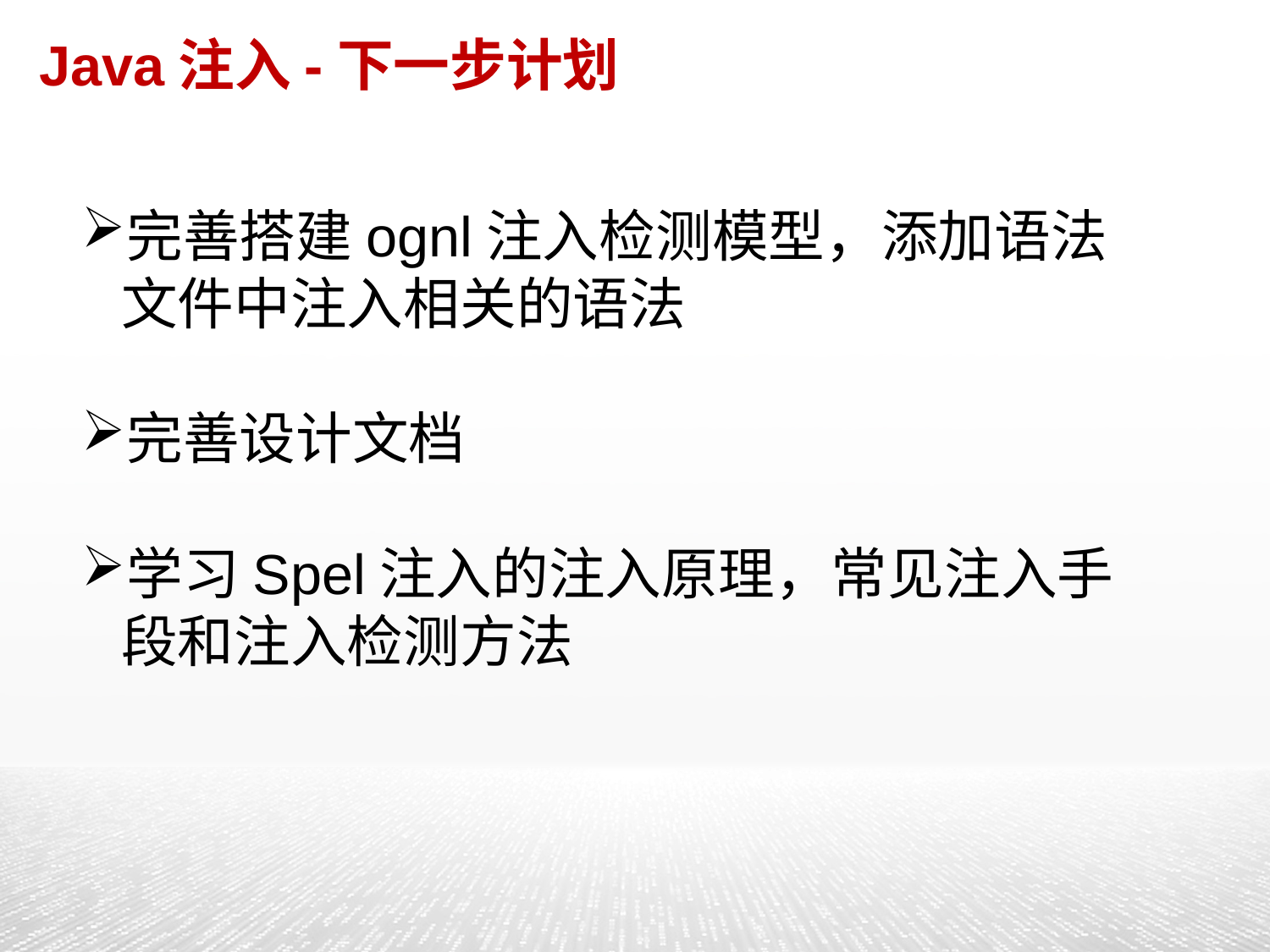

Java注入-下一步计划
完善搭建ognl注入检测模型，添加语法文件中注入相关的语法

完善设计文档

学习Spel注入的注入原理，常见注入手段和注入检测方法